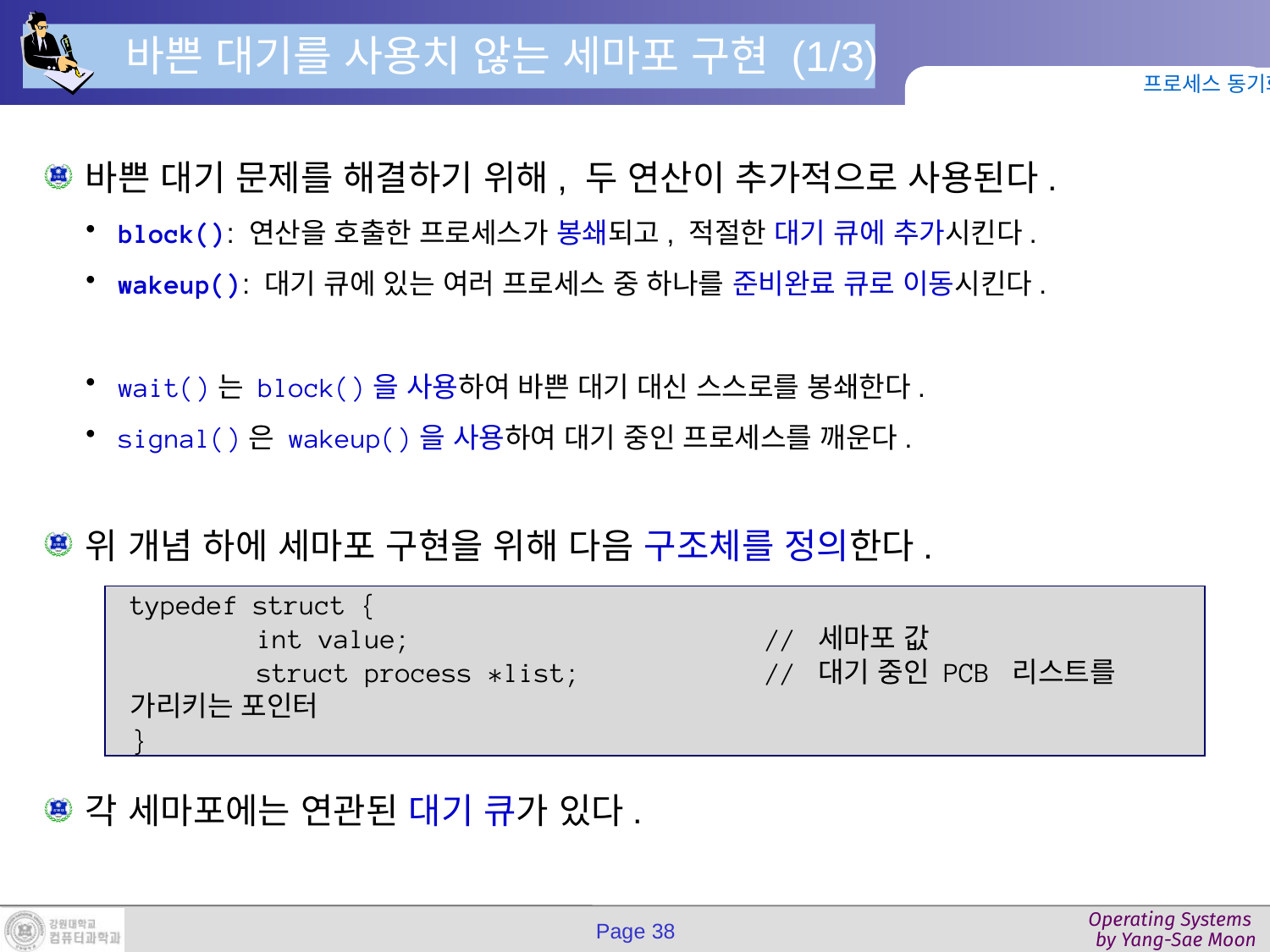

바쁜 대기를 사용치 않는 세마포 구현 (1/3)
프로세스 동기화
바쁜 대기 문제를 해결하기 위해, 두 연산이 추가적으로 사용된다.
block(): 연산을 호출한 프로세스가 봉쇄되고, 적절한 대기 큐에 추가시킨다.
wakeup(): 대기 큐에 있는 여러 프로세스 중 하나를 준비완료 큐로 이동시킨다.

wait()는 block()을 사용하여 바쁜 대기 대신 스스로를 봉쇄한다.
signal()은 wakeup()을 사용하여 대기 중인 프로세스를 깨운다.

위 개념 하에 세마포 구현을 위해 다음 구조체를 정의한다.

각 세마포에는 연관된 대기 큐가 있다.
typedef struct {
	int value;			// 세마포 값
	struct process *list;		// 대기 중인 PCB 리스트를 가리키는 포인터
 }
Page 38